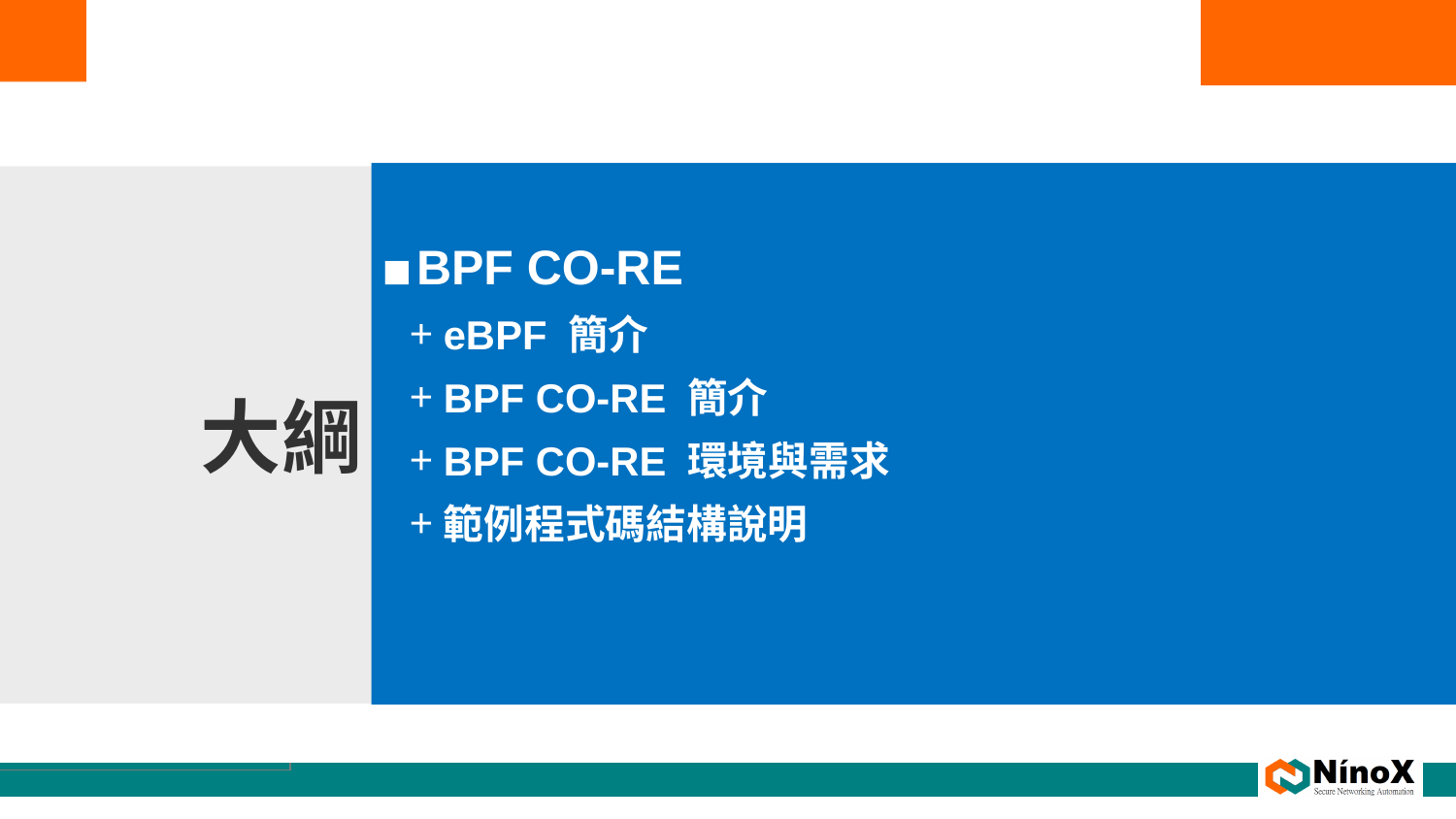

BPF CO-RE
eBPF 簡介
BPF CO-RE 簡介
BPF CO-RE 環境與需求
範例程式碼結構說明

大綱